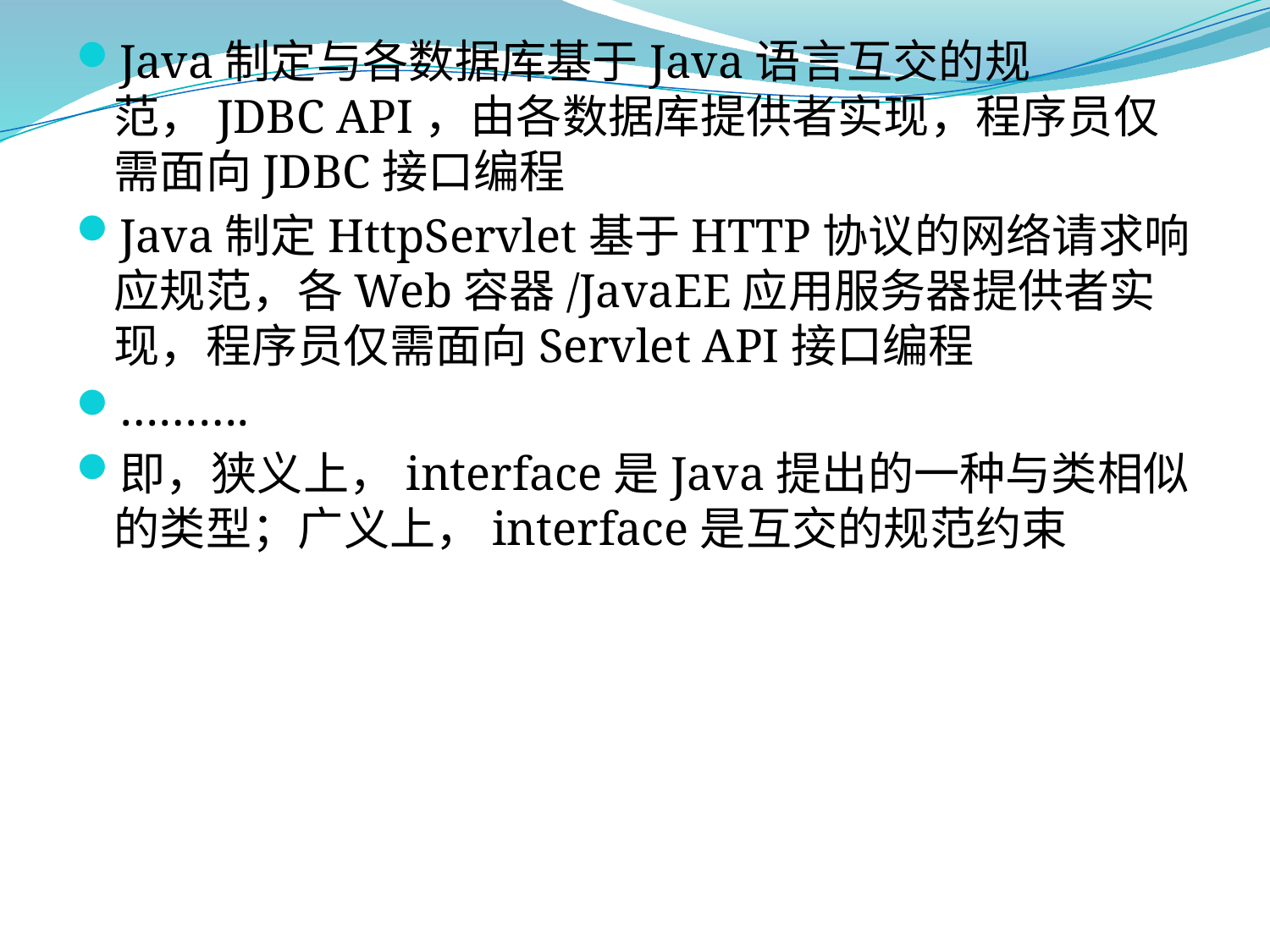

Java制定与各数据库基于Java语言互交的规范，JDBC API，由各数据库提供者实现，程序员仅需面向JDBC接口编程
Java制定HttpServlet基于HTTP协议的网络请求响应规范，各Web容器/JavaEE应用服务器提供者实现，程序员仅需面向Servlet API接口编程
……….
即，狭义上，interface是Java提出的一种与类相似的类型；广义上，interface是互交的规范约束
27